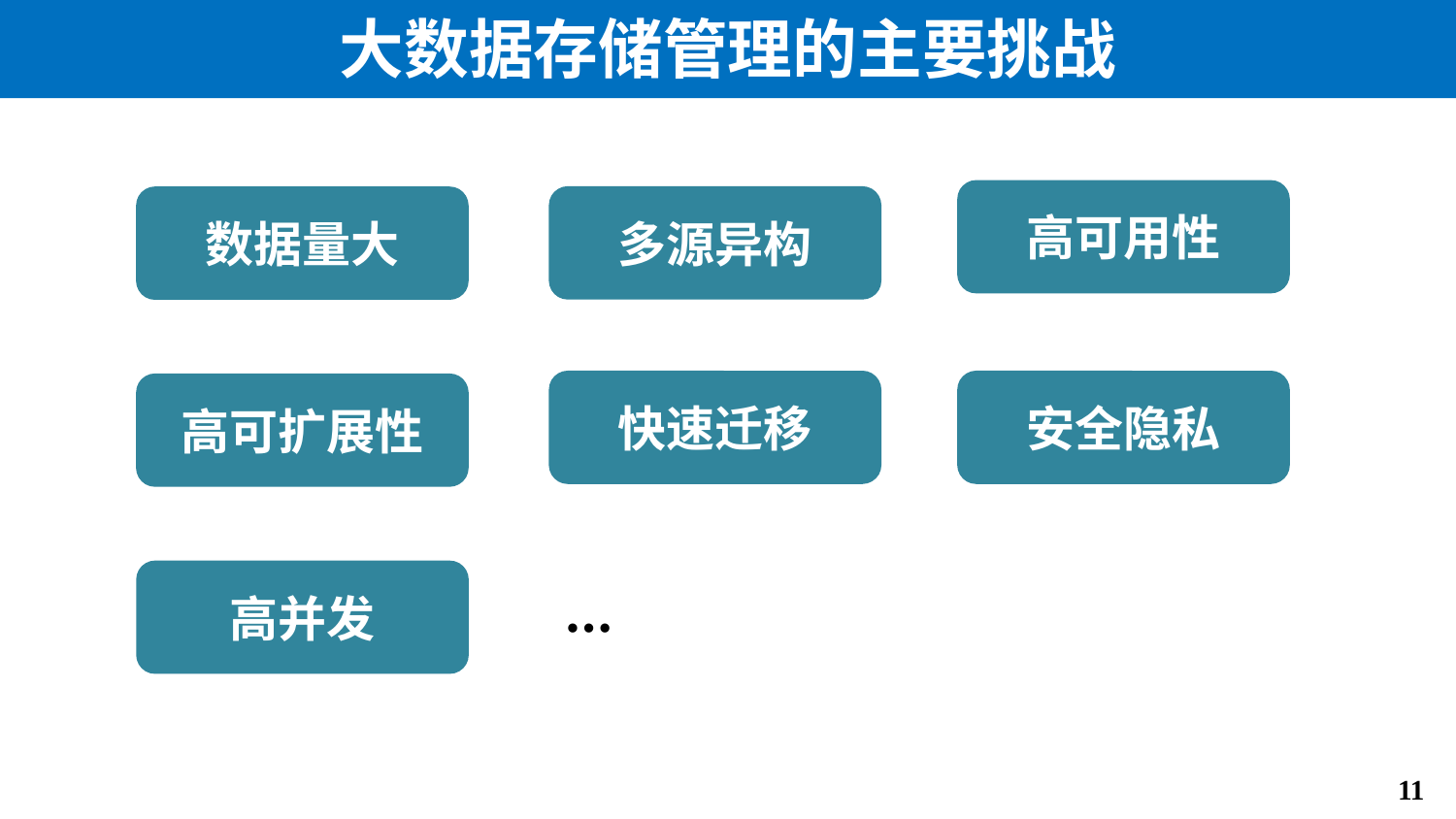

# 大数据存储管理的主要挑战
高可用性
多源异构
数据量大
快速迁移
安全隐私
高可扩展性
高并发
…